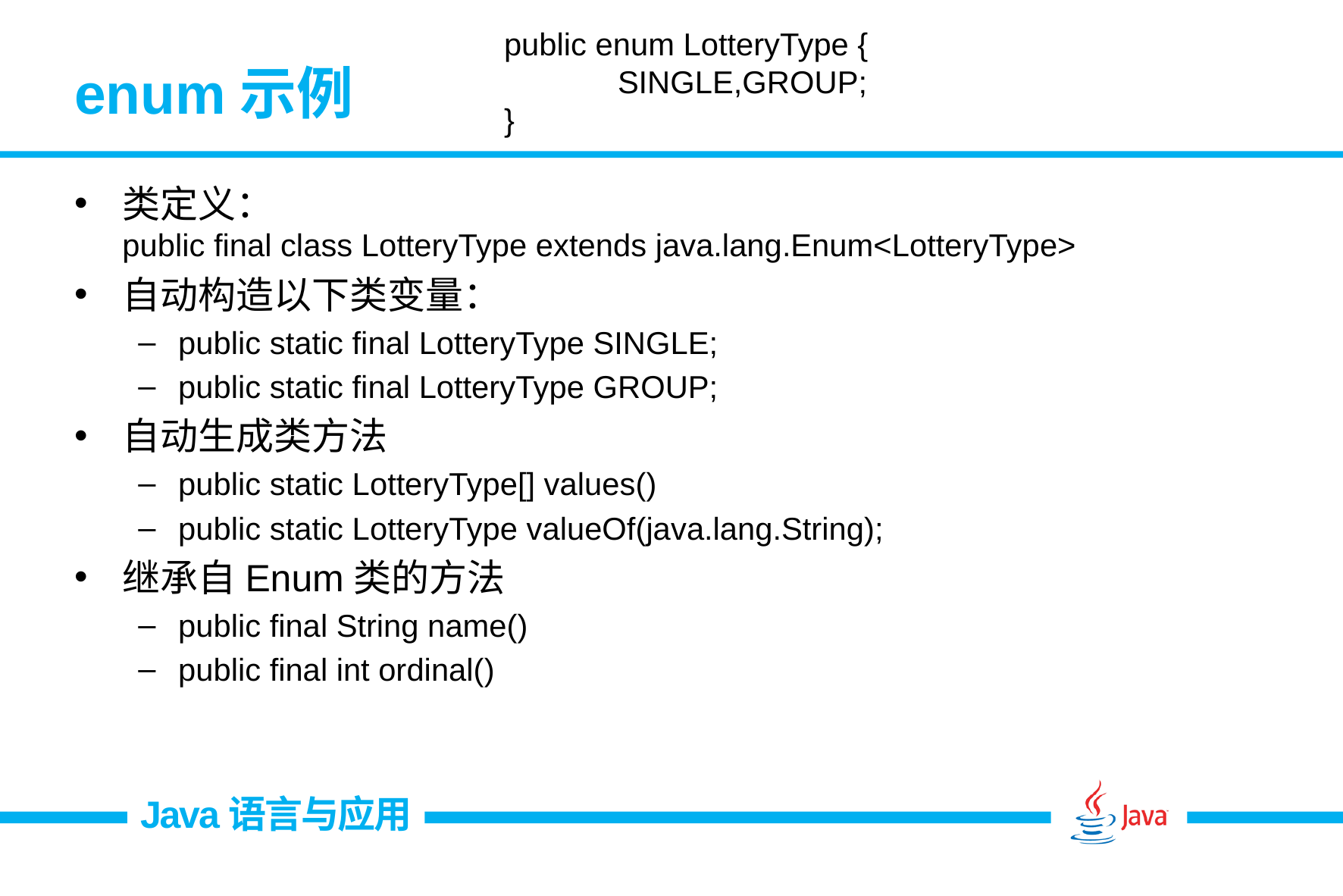

public enum LotteryType {
	SINGLE,GROUP;
}
# enum示例
类定义：
public final class LotteryType extends java.lang.Enum<LotteryType>
自动构造以下类变量：
public static final LotteryType SINGLE;
public static final LotteryType GROUP;
自动生成类方法
public static LotteryType[] values()
public static LotteryType valueOf(java.lang.String);
继承自Enum类的方法
public final String name()
public final int ordinal()
53